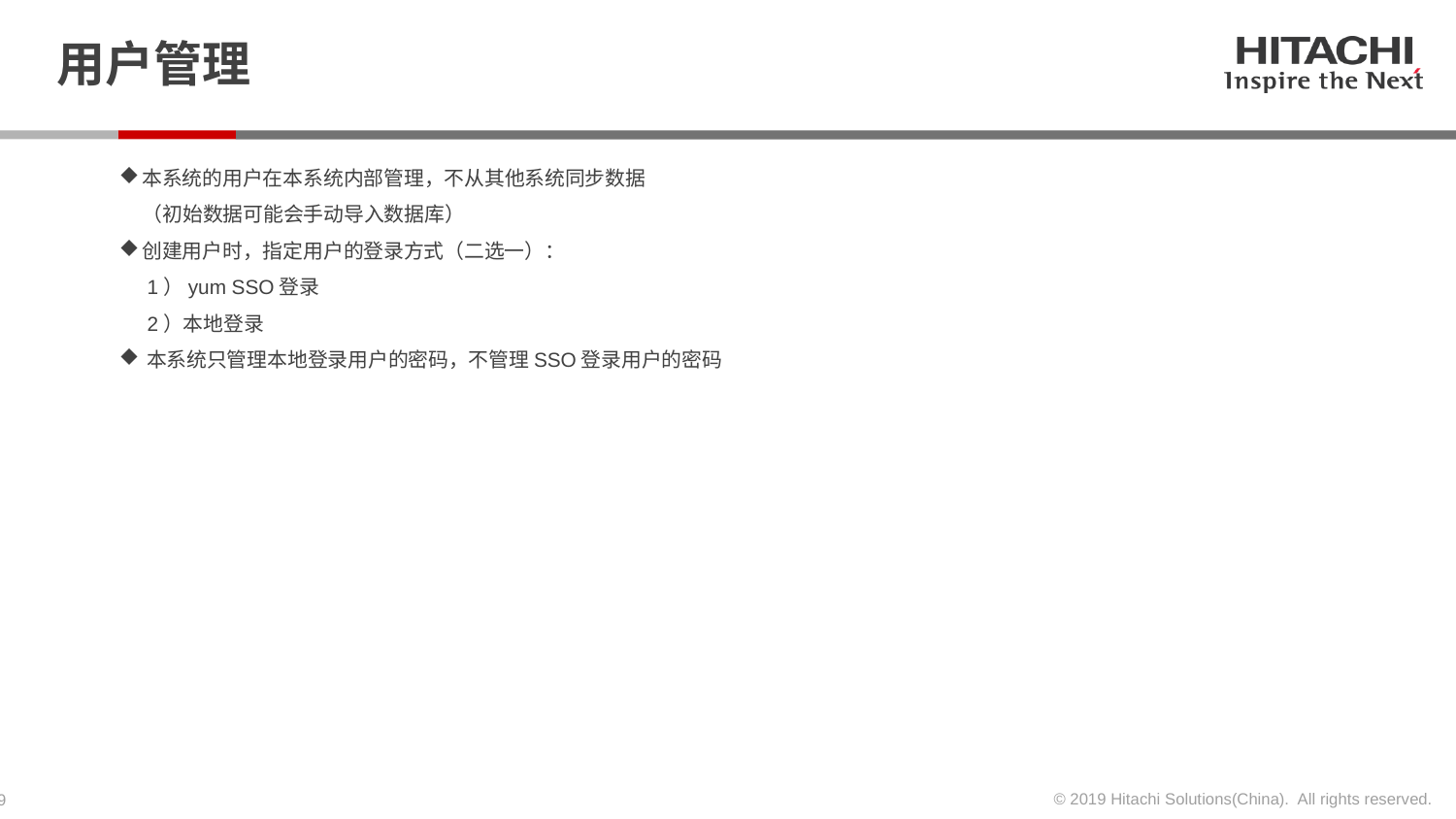

# 用户管理
本系统的用户在本系统内部管理，不从其他系统同步数据
    （初始数据可能会手动导入数据库）
创建用户时，指定用户的登录方式（二选一）：
     1）yum SSO登录
     2）本地登录
本系统只管理本地登录用户的密码，不管理SSO登录用户的密码